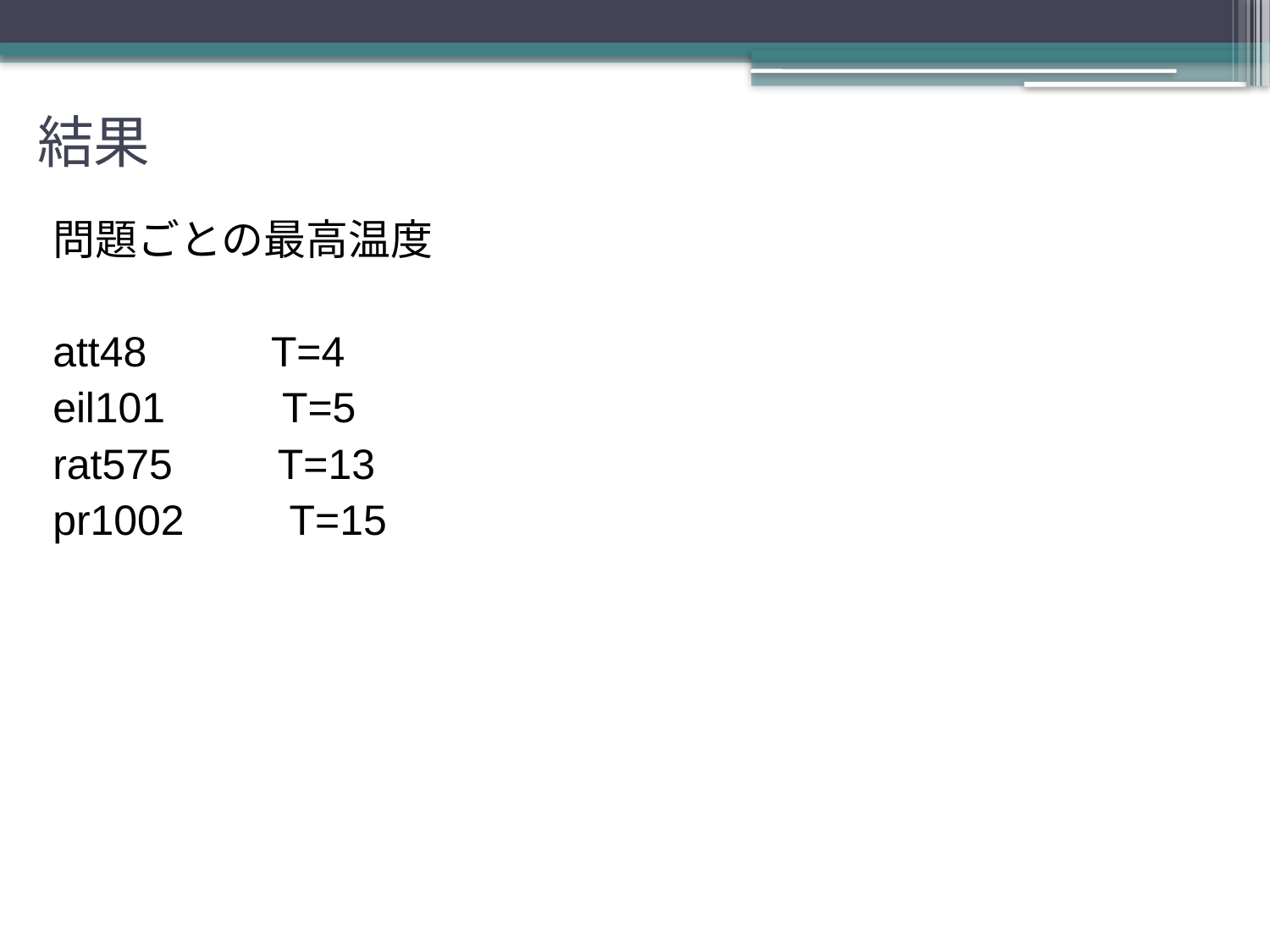

# 結果
問題ごとの最高温度

att48　　  T=4
eil101 　　T=5
rat575　　T=13
pr1002　　T=15